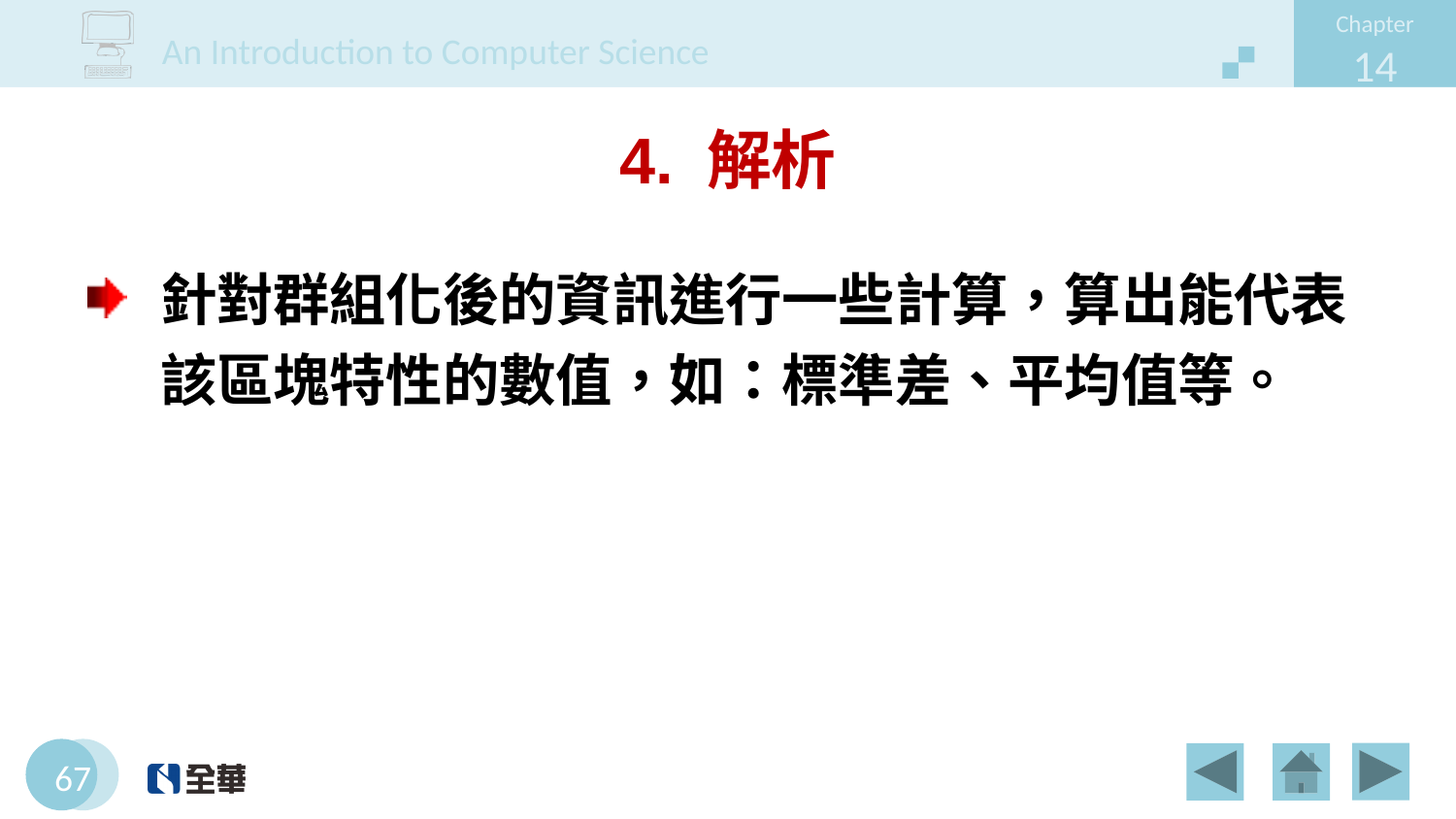

# 4. 解析
針對群組化後的資訊進行一些計算，算出能代表該區塊特性的數值，如：標準差、平均值等。